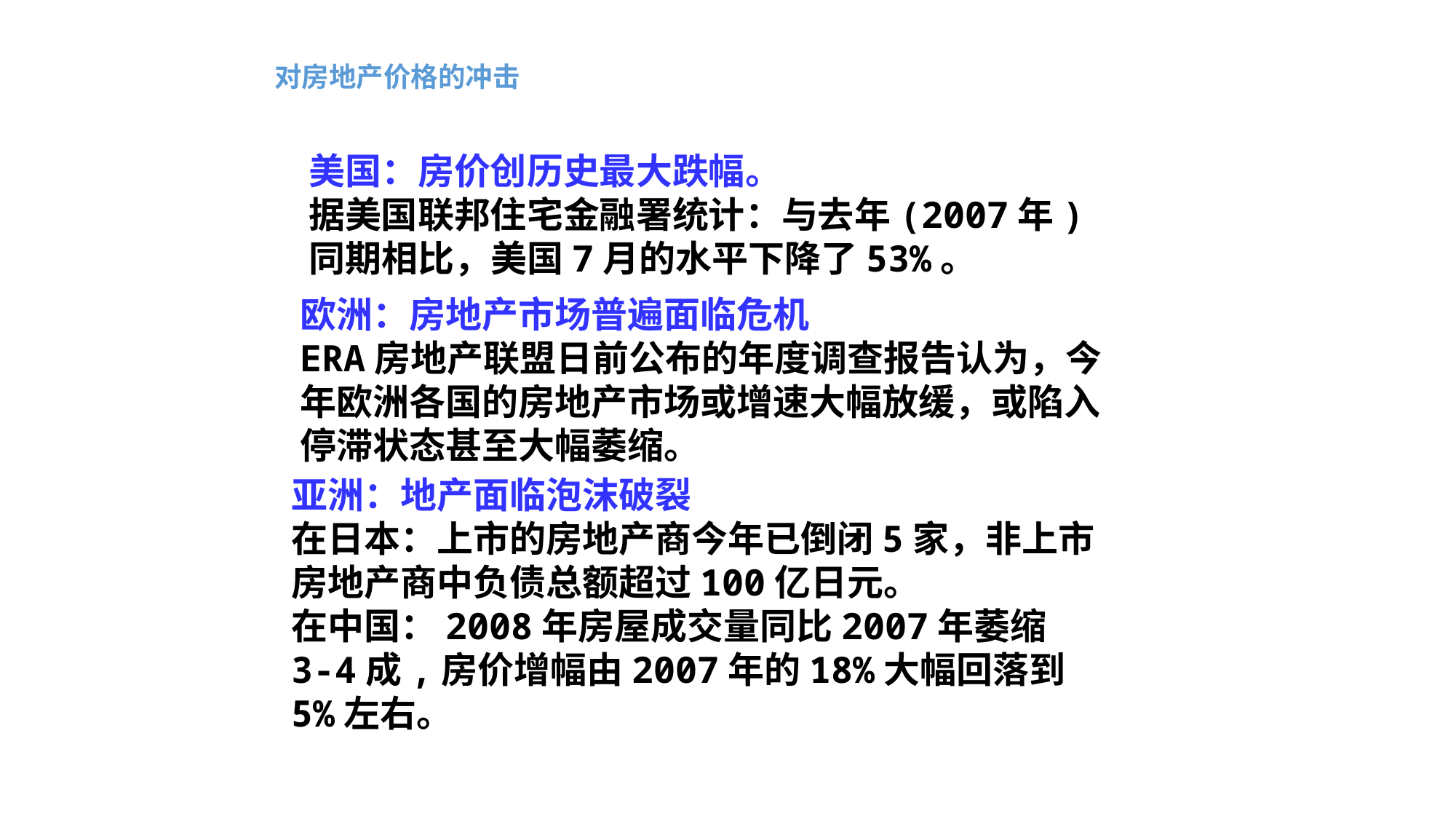

对房地产价格的冲击
美国：房价创历史最大跌幅。
据美国联邦住宅金融署统计：与去年(2007年)同期相比，美国7月的水平下降了53%。
欧洲：房地产市场普遍面临危机
ERA房地产联盟日前公布的年度调查报告认为，今年欧洲各国的房地产市场或增速大幅放缓，或陷入停滞状态甚至大幅萎缩。
亚洲：地产面临泡沫破裂
在日本：上市的房地产商今年已倒闭5家，非上市房地产商中负债总额超过100亿日元。
在中国：2008年房屋成交量同比2007年萎缩3-4成,房价增幅由2007年的18%大幅回落到5%左右。